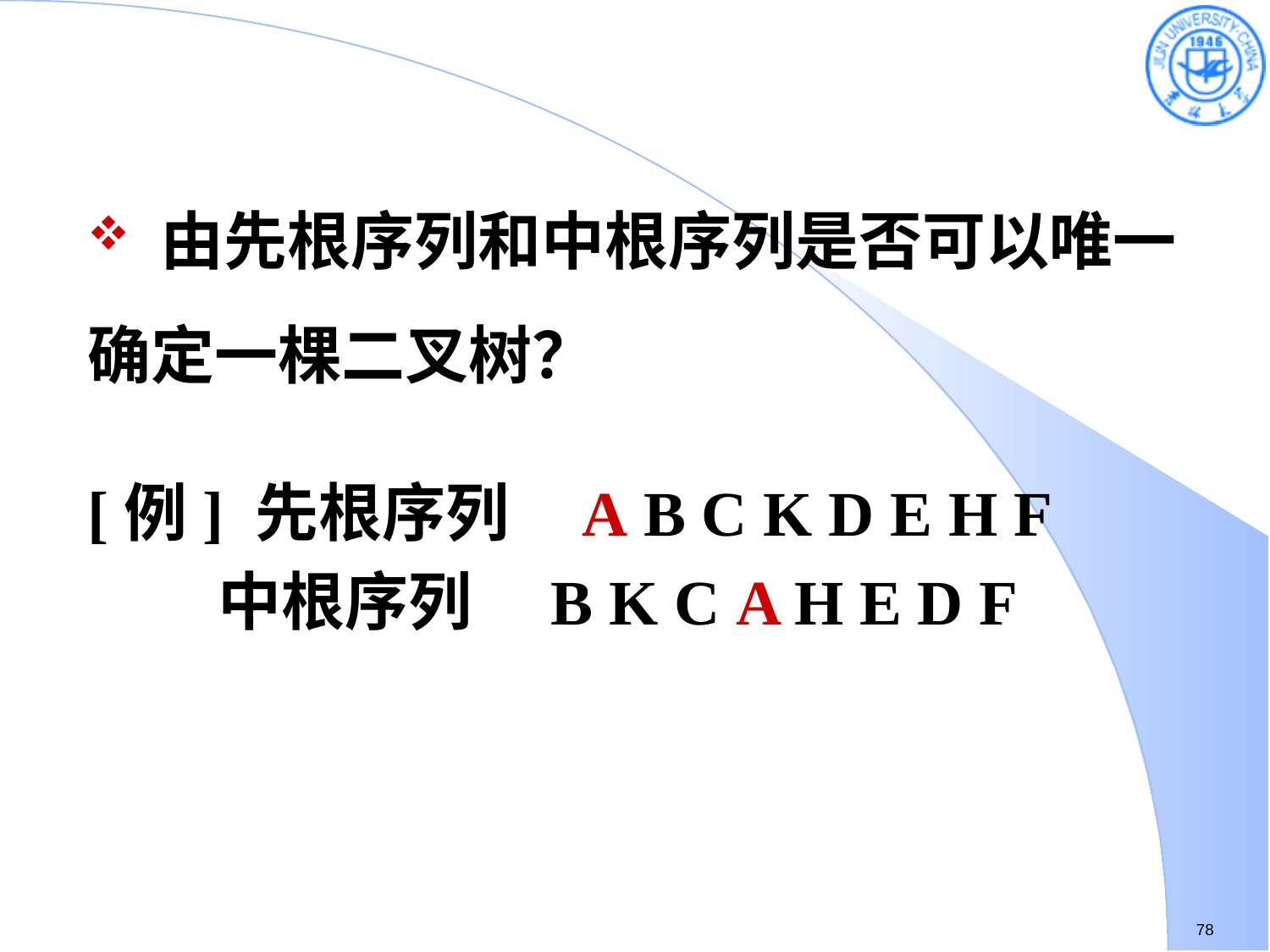

由先根序列和中根序列是否可以唯一确定一棵二叉树？
[例] 先根序列    A B C K D E H F
        中根序列　B K C A H E D F